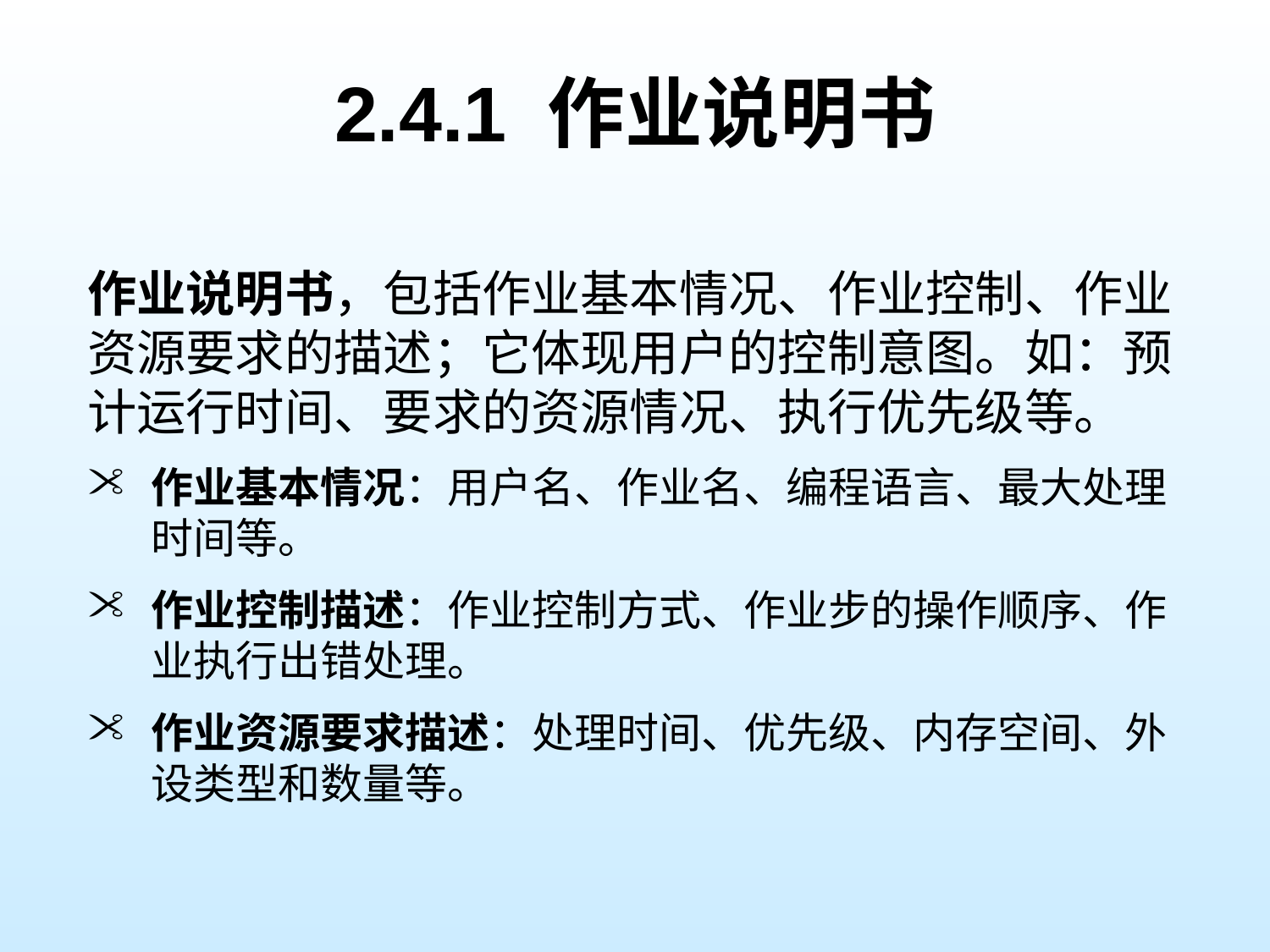

# 2.4.1 作业说明书
作业说明书，包括作业基本情况、作业控制、作业资源要求的描述；它体现用户的控制意图。如：预计运行时间、要求的资源情况、执行优先级等。
作业基本情况：用户名、作业名、编程语言、最大处理时间等。
作业控制描述：作业控制方式、作业步的操作顺序、作业执行出错处理。
作业资源要求描述：处理时间、优先级、内存空间、外设类型和数量等。